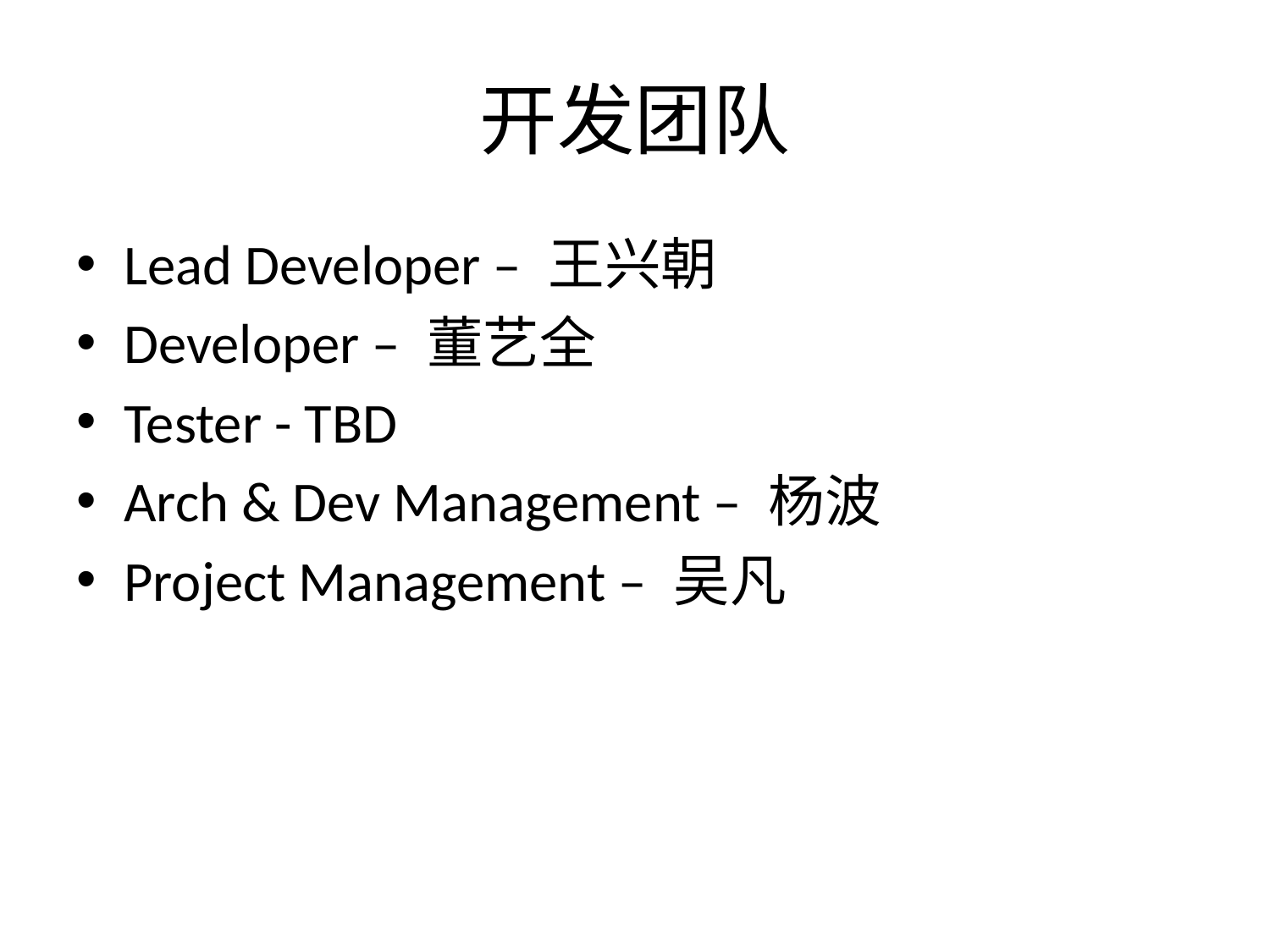

# 开发团队
Lead Developer – 王兴朝
Developer – 董艺全
Tester - TBD
Arch & Dev Management – 杨波
Project Management – 吴凡